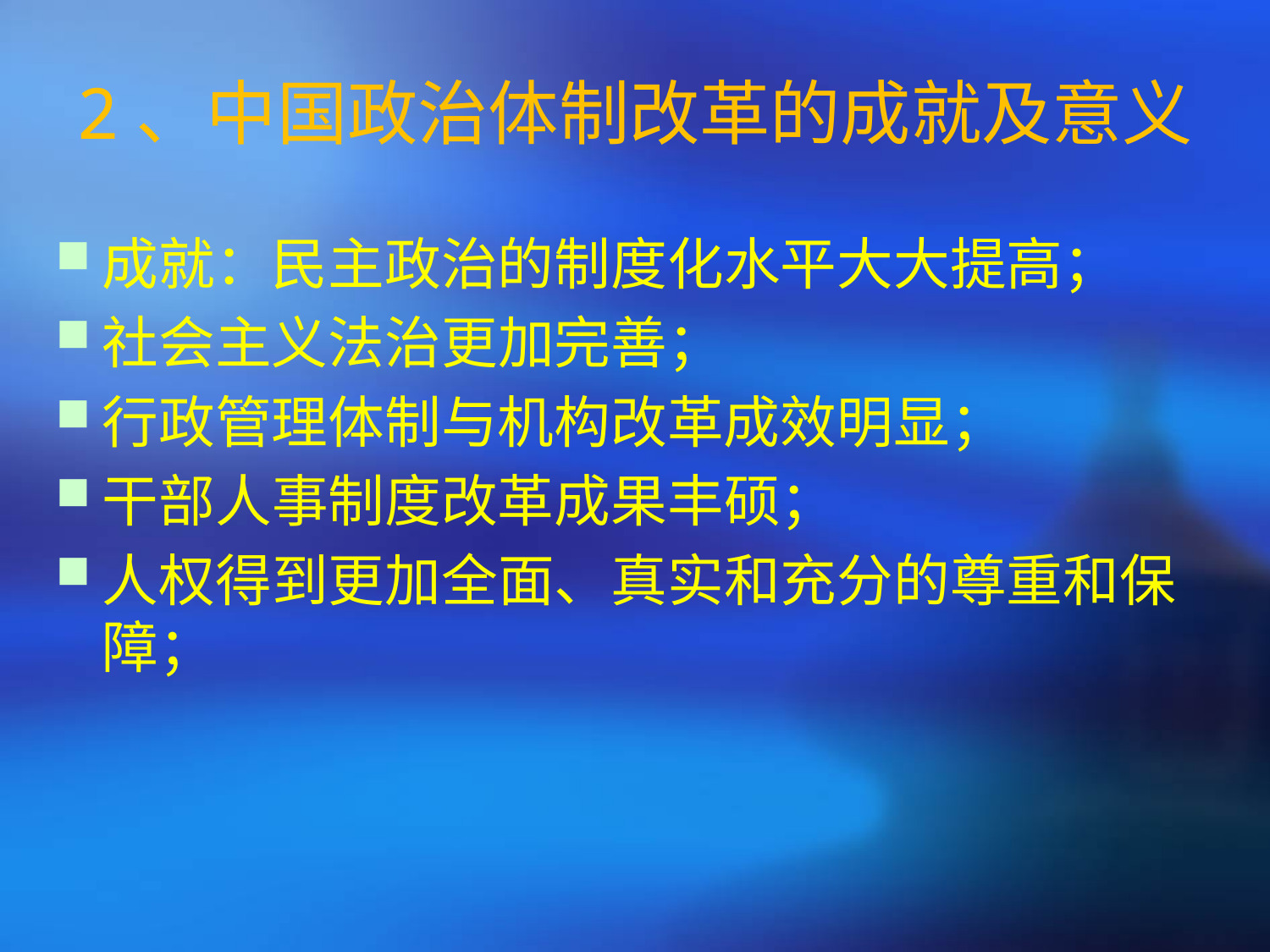

# 2、中国政治体制改革的成就及意义
成就：民主政治的制度化水平大大提高；
社会主义法治更加完善；
行政管理体制与机构改革成效明显；
干部人事制度改革成果丰硕；
人权得到更加全面、真实和充分的尊重和保障；